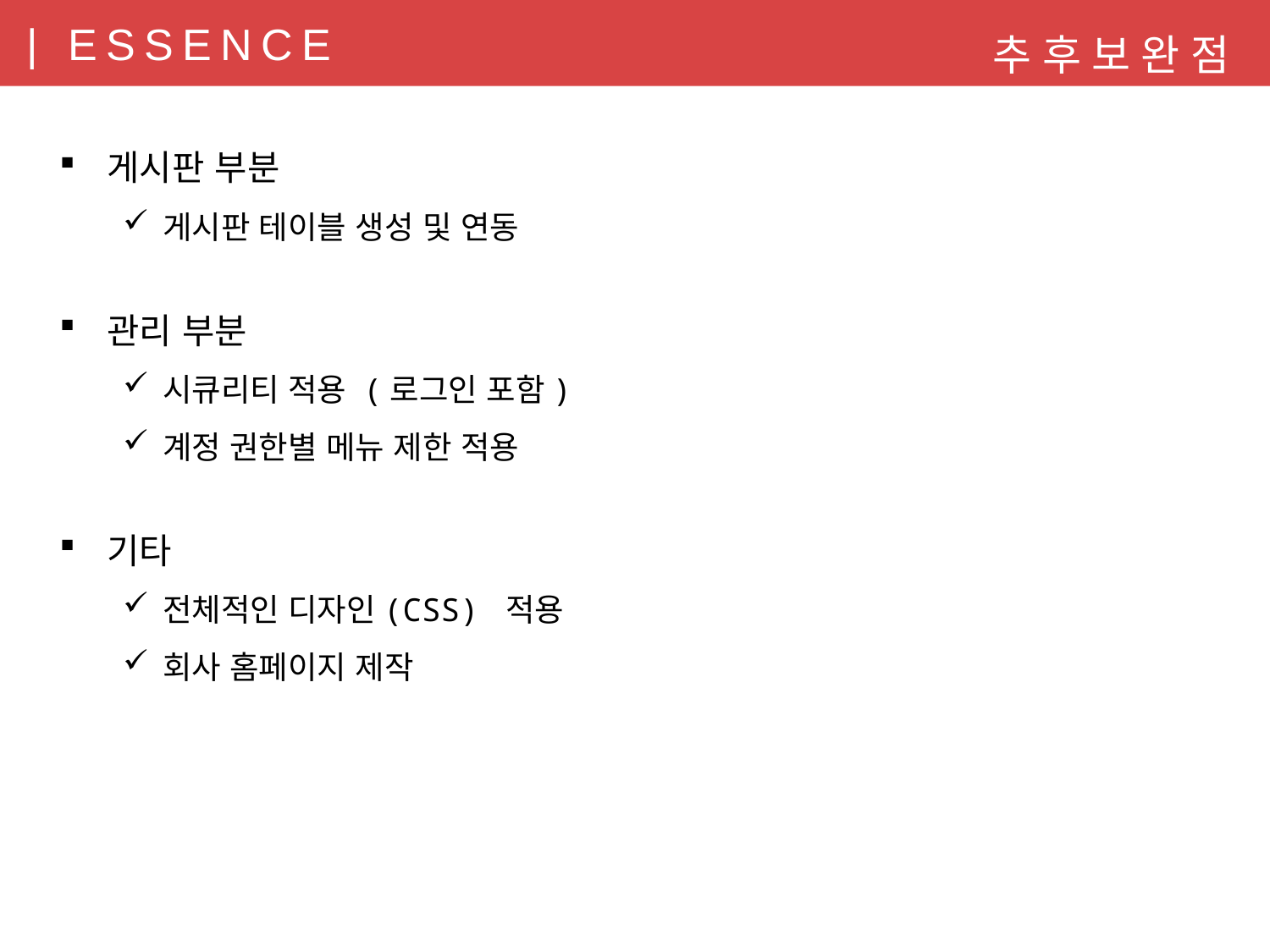

추후보완점
게시판 부분
게시판 테이블 생성 및 연동

관리 부분
시큐리티 적용 (로그인 포함)
계정 권한별 메뉴 제한 적용

기타
전체적인 디자인(CSS) 적용
회사 홈페이지 제작